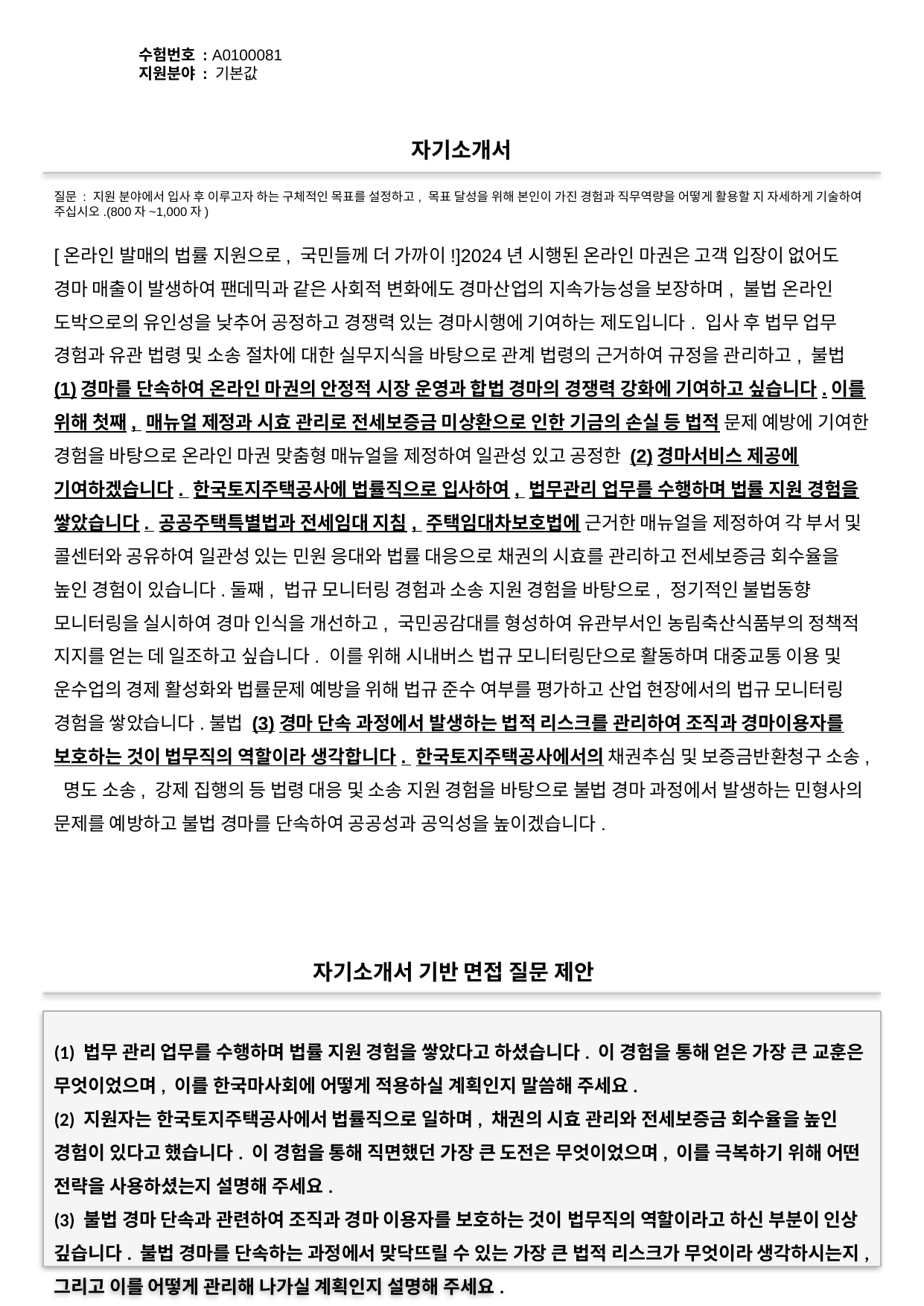

수험번호 : A0100081
지원분야 : 기본값
#

자기소개서

질문 : 지원 분야에서 입사 후 이루고자 하는 구체적인 목표를 설정하고, 목표 달성을 위해 본인이 가진 경험과 직무역량을 어떻게 활용할 지 자세하게 기술하여 주십시오.(800자~1,000자)

[온라인 발매의 법률 지원으로, 국민들께 더 가까이!]2024년 시행된 온라인 마권은 고객 입장이 없어도 경마 매출이 발생하여 팬데믹과 같은 사회적 변화에도 경마산업의 지속가능성을 보장하며, 불법 온라인 도박으로의 유인성을 낮추어 공정하고 경쟁력 있는 경마시행에 기여하는 제도입니다. 입사 후 법무 업무 경험과 유관 법령 및 소송 절차에 대한 실무지식을 바탕으로 관계 법령의 근거하여 규정을 관리하고, 불법 (1)경마를 단속하여 온라인 마권의 안정적 시장 운영과 합법 경마의 경쟁력 강화에 기여하고 싶습니다.이를 위해 첫째, 매뉴얼 제정과 시효 관리로 전세보증금 미상환으로 인한 기금의 손실 등 법적 문제 예방에 기여한 경험을 바탕으로 온라인 마권 맞춤형 매뉴얼을 제정하여 일관성 있고 공정한 (2)경마서비스 제공에 기여하겠습니다. 한국토지주택공사에 법률직으로 입사하여, 법무관리 업무를 수행하며 법률 지원 경험을 쌓았습니다. 공공주택특별법과 전세임대 지침, 주택임대차보호법에 근거한 매뉴얼을 제정하여 각 부서 및 콜센터와 공유하여 일관성 있는 민원 응대와 법률 대응으로 채권의 시효를 관리하고 전세보증금 회수율을 높인 경험이 있습니다.둘째, 법규 모니터링 경험과 소송 지원 경험을 바탕으로, 정기적인 불법동향 모니터링을 실시하여 경마 인식을 개선하고, 국민공감대를 형성하여 유관부서인 농림축산식품부의 정책적 지지를 얻는 데 일조하고 싶습니다. 이를 위해 시내버스 법규 모니터링단으로 활동하며 대중교통 이용 및 운수업의 경제 활성화와 법률문제 예방을 위해 법규 준수 여부를 평가하고 산업 현장에서의 법규 모니터링 경험을 쌓았습니다.불법 (3)경마 단속 과정에서 발생하는 법적 리스크를 관리하여 조직과 경마이용자를 보호하는 것이 법무직의 역할이라 생각합니다. 한국토지주택공사에서의 채권추심 및 보증금반환청구 소송, 명도 소송, 강제 집행의 등 법령 대응 및 소송 지원 경험을 바탕으로 불법 경마 과정에서 발생하는 민형사의 문제를 예방하고 불법 경마를 단속하여 공공성과 공익성을 높이겠습니다.

자기소개서 기반 면접 질문 제안

(1) 법무 관리 업무를 수행하며 법률 지원 경험을 쌓았다고 하셨습니다. 이 경험을 통해 얻은 가장 큰 교훈은 무엇이었으며, 이를 한국마사회에 어떻게 적용하실 계획인지 말씀해 주세요.
(2) 지원자는 한국토지주택공사에서 법률직으로 일하며, 채권의 시효 관리와 전세보증금 회수율을 높인 경험이 있다고 했습니다. 이 경험을 통해 직면했던 가장 큰 도전은 무엇이었으며, 이를 극복하기 위해 어떤 전략을 사용하셨는지 설명해 주세요.
(3) 불법 경마 단속과 관련하여 조직과 경마 이용자를 보호하는 것이 법무직의 역할이라고 하신 부분이 인상 깊습니다. 불법 경마를 단속하는 과정에서 맞닥뜨릴 수 있는 가장 큰 법적 리스크가 무엇이라 생각하시는지, 그리고 이를 어떻게 관리해 나가실 계획인지 설명해 주세요.